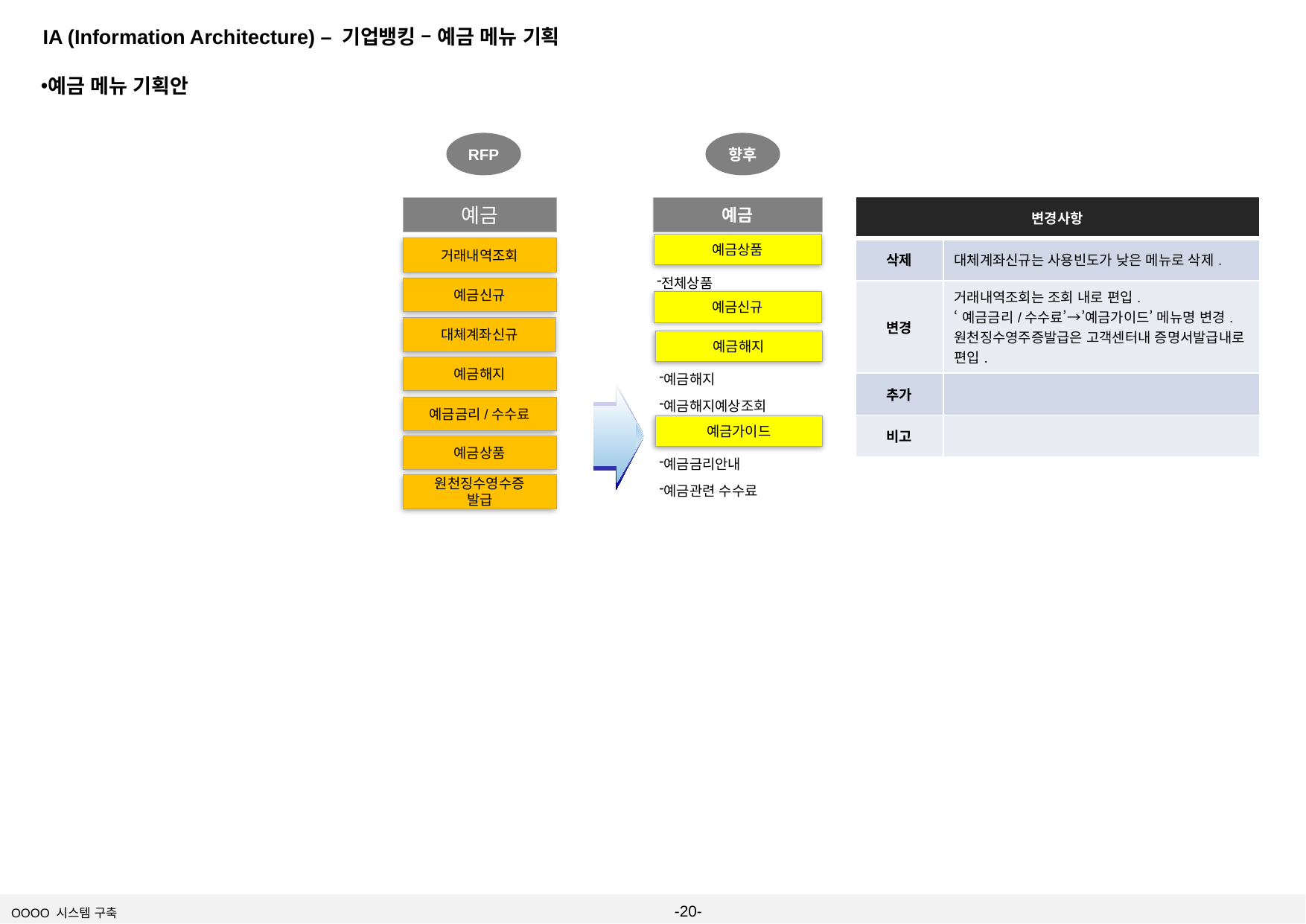

IA (Information Architecture) – 기업뱅킹 – 예금 메뉴 기획
예금 메뉴 기획안
RFP
향후
| 변경사항 |  |
| --- | --- |
| 삭제 | 대체계좌신규는 사용빈도가 낮은 메뉴로 삭제. |
| 변경 | 거래내역조회는 조회 내로 편입. ‘예금금리/수수료’→’예금가이드’ 메뉴명 변경. 원천징수영주증발급은 고객센터내 증명서발급내로 편입. |
| 추가 |  |
| 비고 |  |
예금
예금
예금상품
거래내역조회
| 전체상품 |
| --- |
예금신규
예금신규
대체계좌신규
예금해지
예금해지
| 예금해지 |
| --- |
| 예금해지예상조회 |
예금금리/수수료

예금가이드
예금상품
| 예금금리안내 |
| --- |
| 예금관련 수수료 |
원천징수영수증
발급